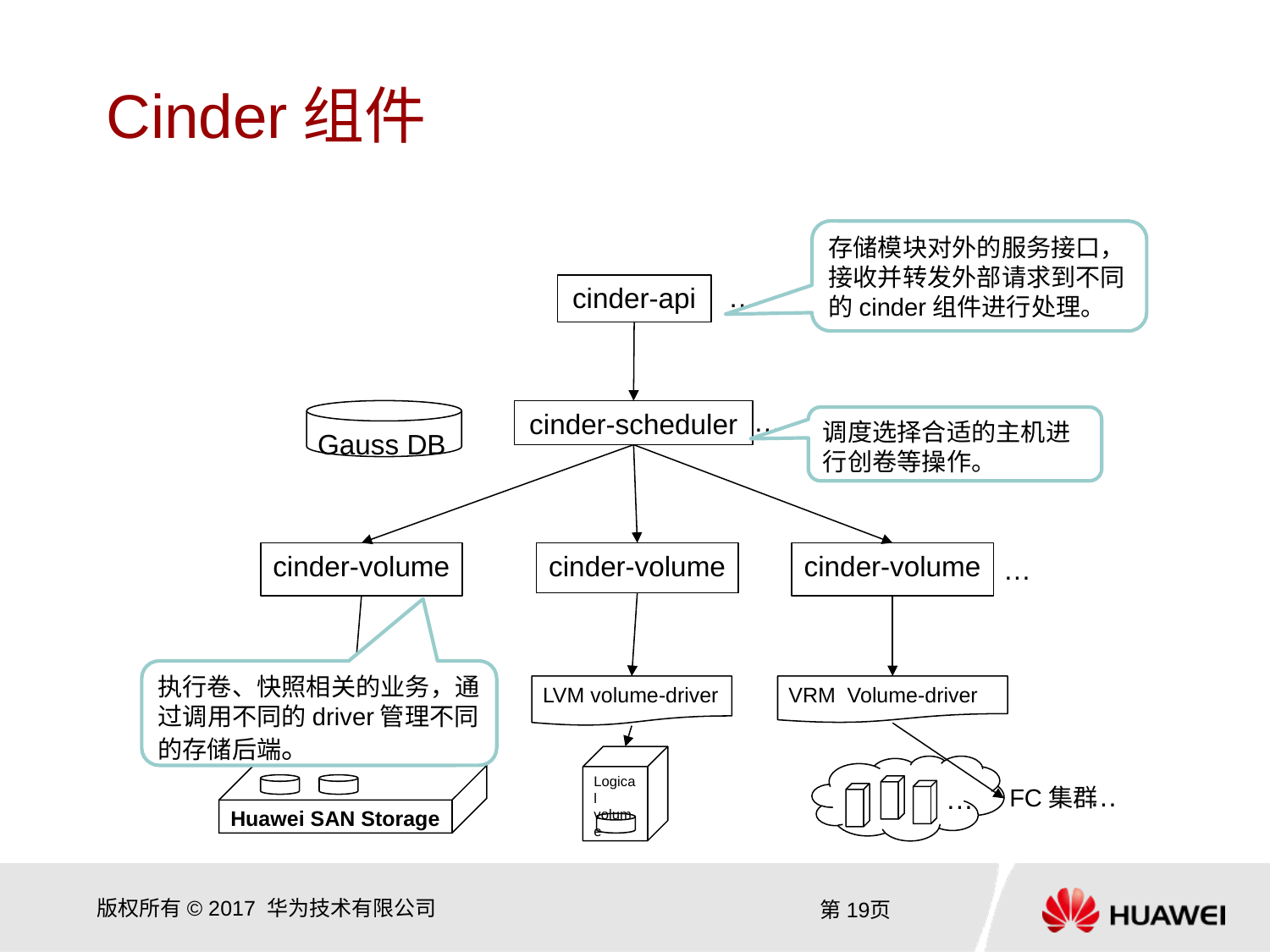

# Cinder组件
存储模块对外的服务接口，接收并转发外部请求到不同的cinder组件进行处理。

…
cinder-api
…
Gauss DB
cinder-scheduler
调度选择合适的主机进行创卷等操作。
cinder-volume
cinder-volume
cinder-volume
…
执行卷、快照相关的业务，通过调用不同的driver管理不同的存储后端。
LVM volume-driver
VRM  Volume-driver
Huawei volume-driver
Logical volume

Huawei SAN Storage
…

…
FC集群